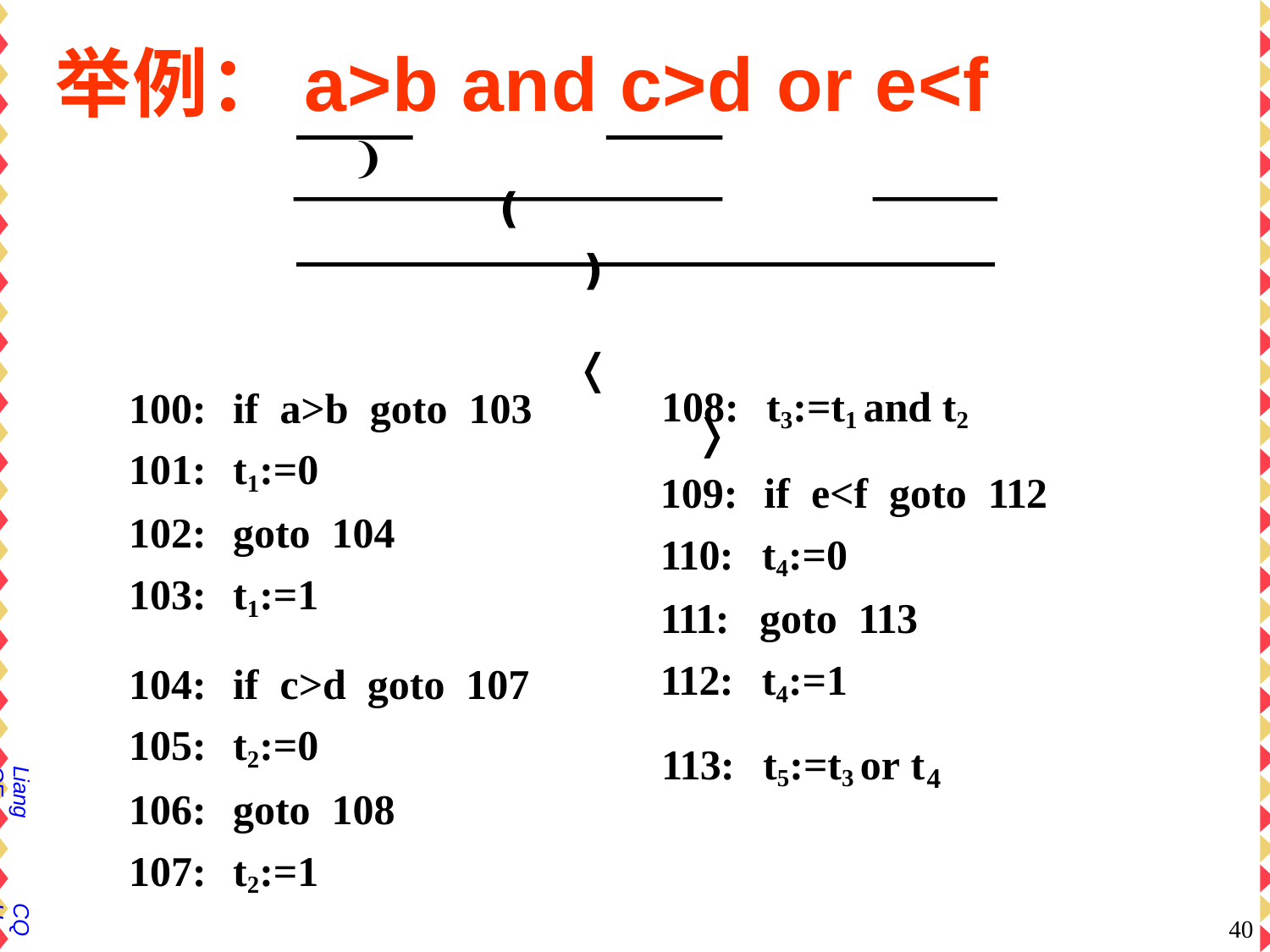

# 举例：a>b and c>d or e<f
❩	❪
❫	❬
❭

100:	if	a>b	goto	103
101:	t1:=0
102:	goto	104
103:	t1:=1
104:	if	c>d	goto	107
105:	t2:=0
106:	goto	108
107:	t2:=1
108:	t3:=t1 and t2
109:	if	e<f	goto	112
110:	t4:=0
111:	goto	113
112:	t4:=1
113:	t5:=t3 or t
4
Liang GE
CQU
40